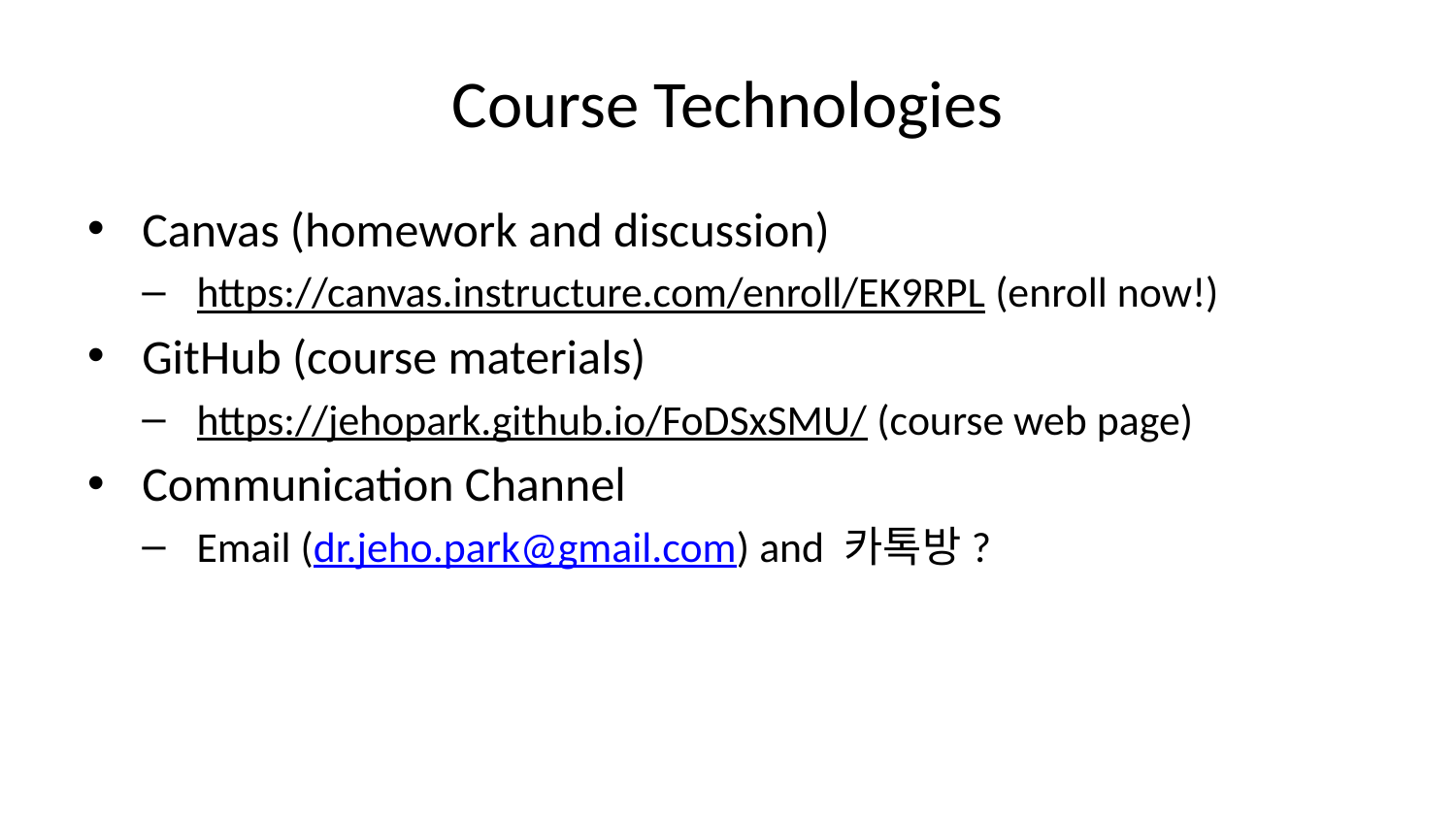

# Course Technologies
Canvas (homework and discussion)
https://canvas.instructure.com/enroll/EK9RPL (enroll now!)
GitHub (course materials)
https://jehopark.github.io/FoDSxSMU/ (course web page)
Communication Channel
Email (dr.jeho.park@gmail.com) and 카톡방?